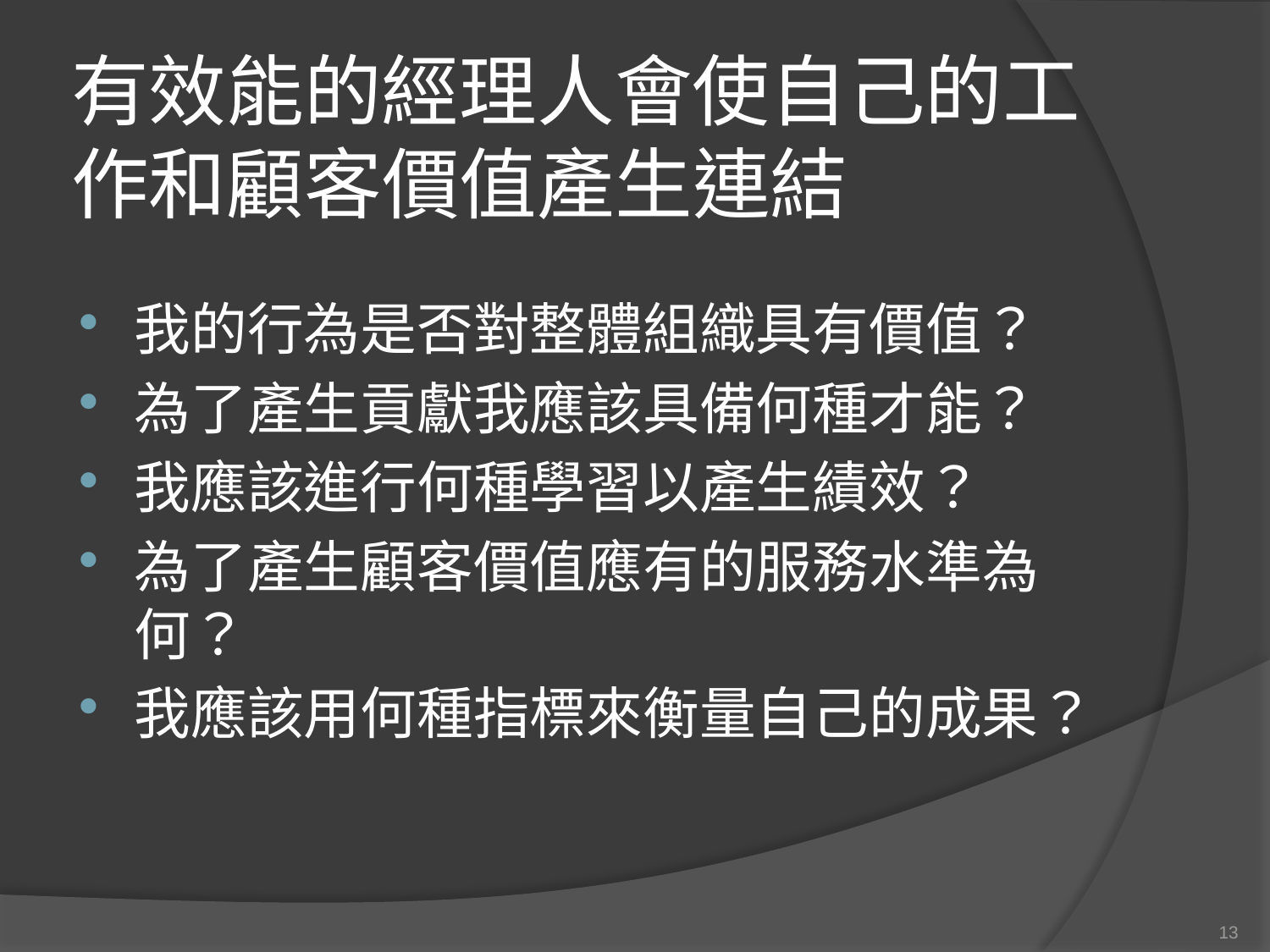

# 有效能的經理人會使自己的工作和顧客價值產生連結
我的行為是否對整體組織具有價值？
為了產生貢獻我應該具備何種才能？
我應該進行何種學習以產生績效？
為了產生顧客價值應有的服務水準為何？
我應該用何種指標來衡量自己的成果？

13